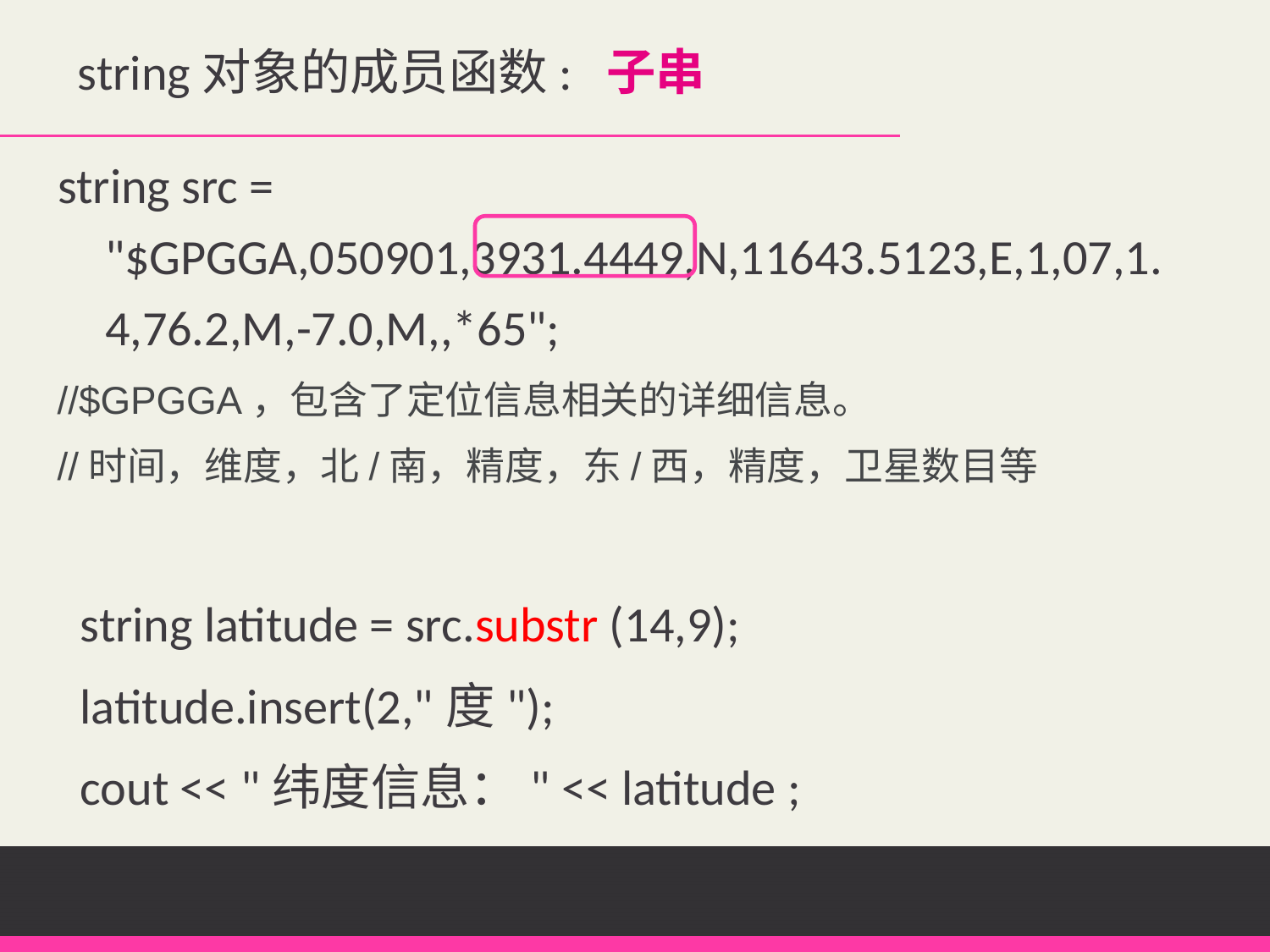

string对象的成员函数:  子串
string src = "$GPGGA,050901,3931.4449,N,11643.5123,E,1,07,1.4,76.2,M,-7.0,M,,*65";
//$GPGGA，包含了定位信息相关的详细信息。
//时间，维度，北/南，精度，东/西，精度，卫星数目等

  string latitude = src.substr (14,9);
  latitude.insert(2,"度");
  cout << "纬度信息：" << latitude ;